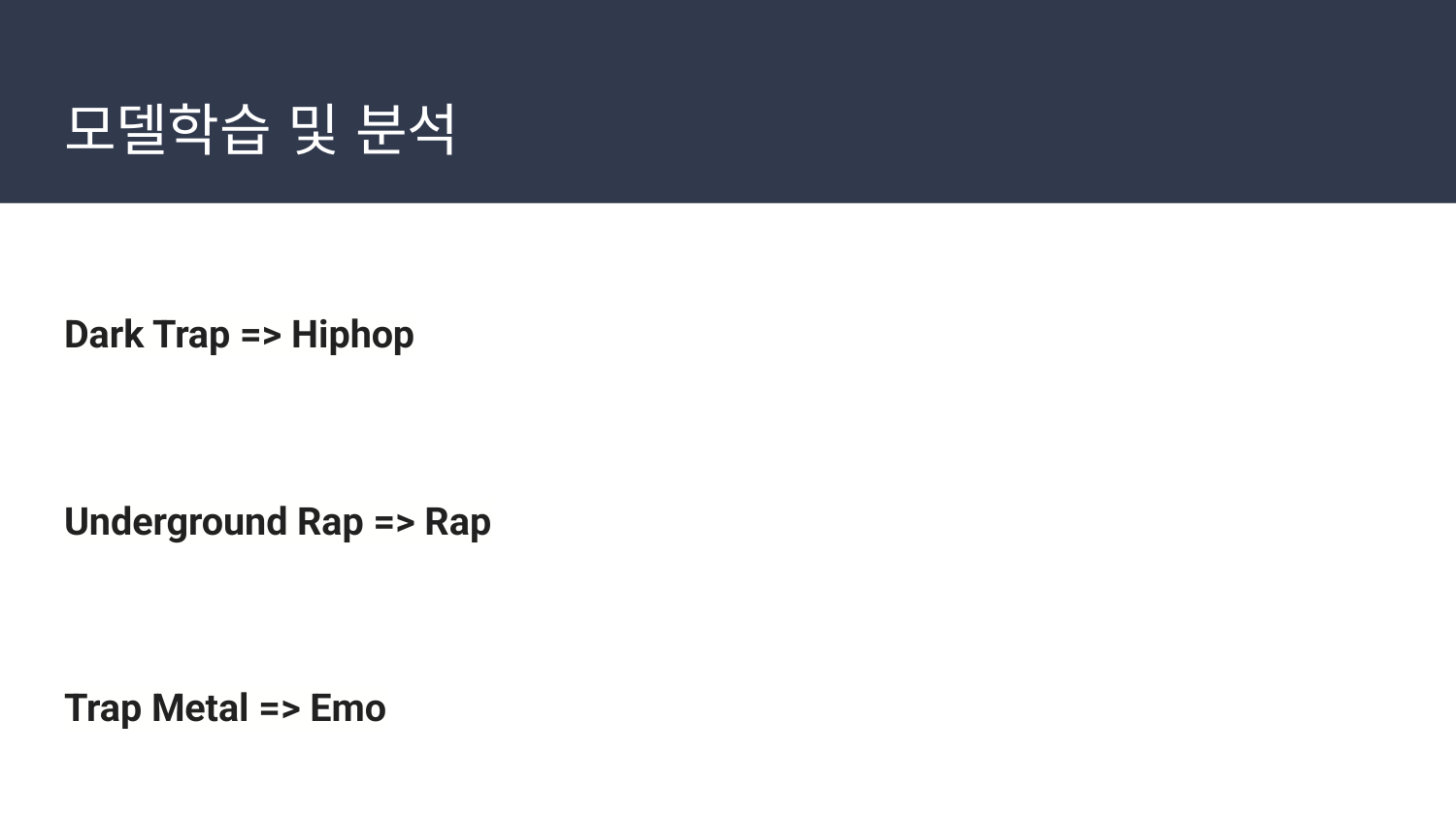

# 모델학습 및 분석
Dark Trap => Hiphop

Underground Rap => Rap

Trap Metal => Emo